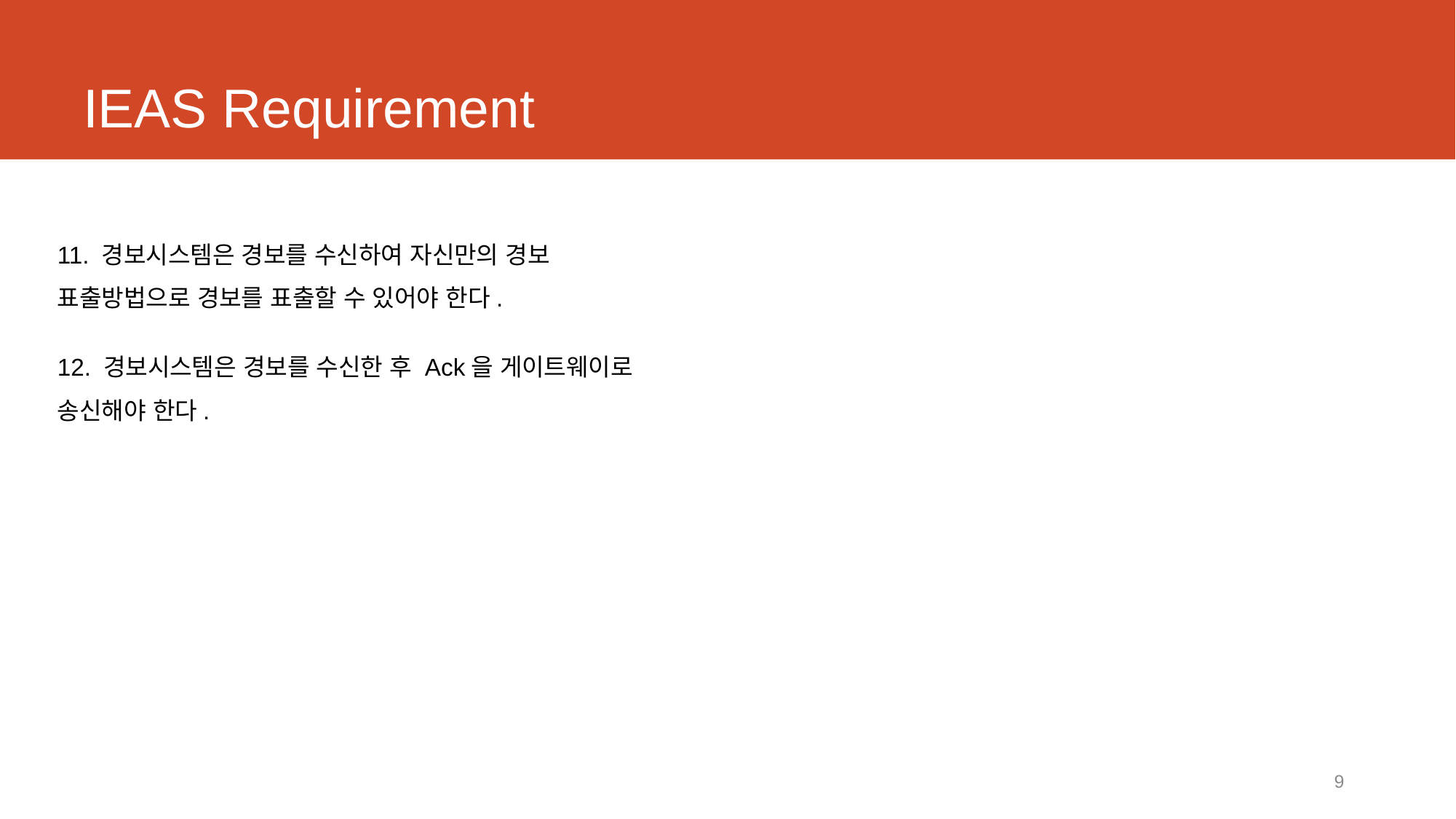

# IEAS Requirement
11. 경보시스템은 경보를 수신하여 자신만의 경보 표출방법으로 경보를 표출할 수 있어야 한다.
12. 경보시스템은 경보를 수신한 후 Ack을 게이트웨이로 송신해야 한다.
9